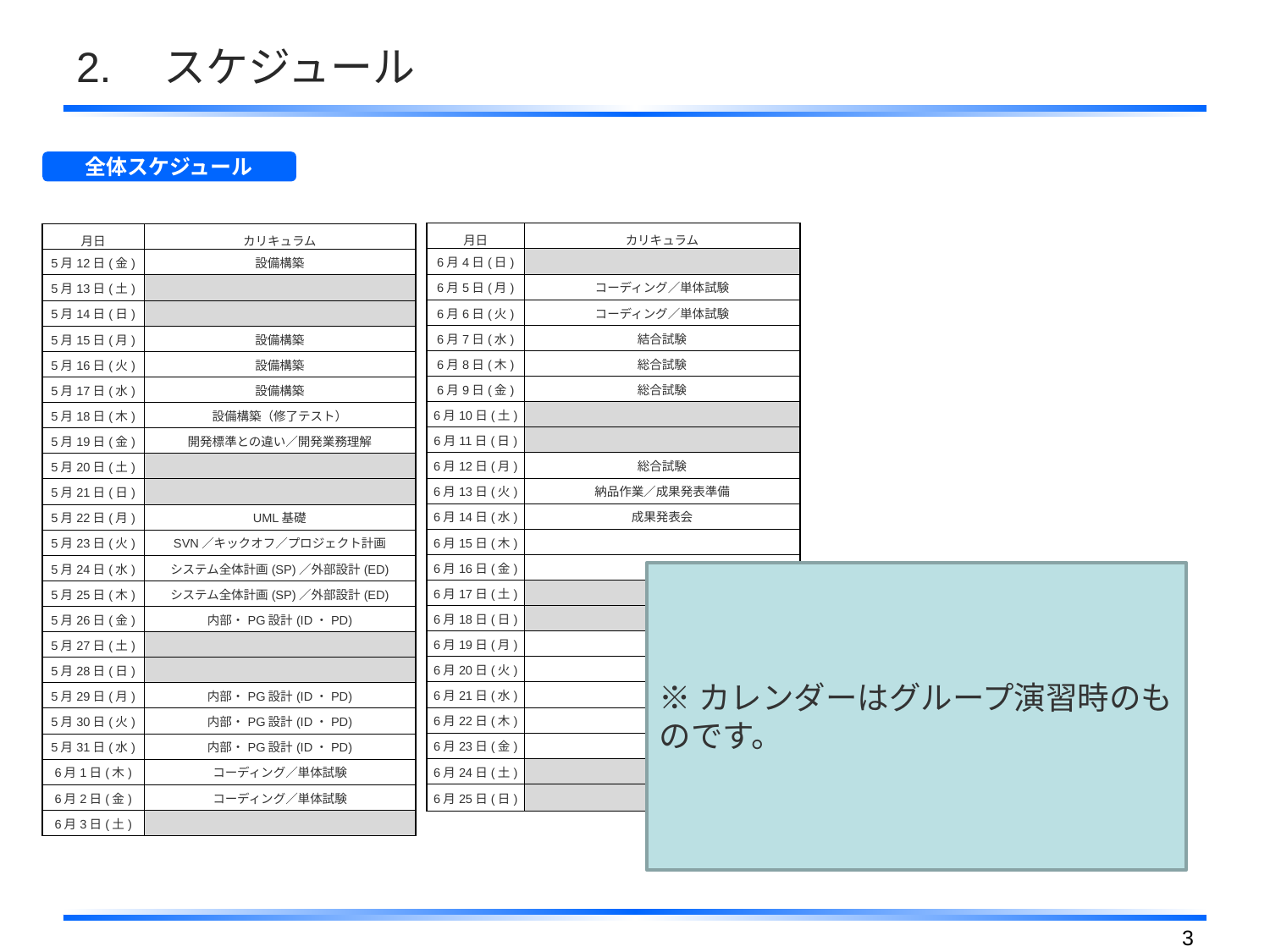

# 2.　スケジュール
全体スケジュール
| 月日 | カリキュラム |
| --- | --- |
| 6月4日(日) |  |
| 6月5日(月) | コーディング／単体試験 |
| 6月6日(火) | コーディング／単体試験 |
| 6月7日(水) | 結合試験 |
| 6月8日(木) | 総合試験 |
| 6月9日(金) | 総合試験 |
| 6月10日(土) |  |
| 6月11日(日) |  |
| 6月12日(月) | 総合試験 |
| 6月13日(火) | 納品作業／成果発表準備 |
| 6月14日(水) | 成果発表会 |
| 6月15日(木) |  |
| 6月16日(金) |  |
| 6月17日(土) |  |
| 6月18日(日) |  |
| 6月19日(月) |  |
| 6月20日(火) |  |
| 6月21日(水) |  |
| 6月22日(木) |  |
| 6月23日(金) |  |
| 6月24日(土) |  |
| 6月25日(日) |  |
| 月日 | カリキュラム |
| --- | --- |
| 5月12日(金) | 設備構築 |
| 5月13日(土) |  |
| 5月14日(日) |  |
| 5月15日(月) | 設備構築 |
| 5月16日(火) | 設備構築 |
| 5月17日(水) | 設備構築 |
| 5月18日(木) | 設備構築（修了テスト） |
| 5月19日(金) | 開発標準との違い／開発業務理解 |
| 5月20日(土) |  |
| 5月21日(日) |  |
| 5月22日(月) | UML基礎 |
| 5月23日(火) | SVN／キックオフ／プロジェクト計画 |
| 5月24日(水) | システム全体計画(SP)／外部設計(ED) |
| 5月25日(木) | システム全体計画(SP)／外部設計(ED) |
| 5月26日(金) | 内部・PG設計(ID・PD) |
| 5月27日(土) |  |
| 5月28日(日) |  |
| 5月29日(月) | 内部・PG設計(ID・PD) |
| 5月30日(火) | 内部・PG設計(ID・PD) |
| 5月31日(水) | 内部・PG設計(ID・PD) |
| 6月1日(木) | コーディング／単体試験 |
| 6月2日(金) | コーディング／単体試験 |
| 6月3日(土) |  |
※カレンダーはグループ演習時のものです。
3